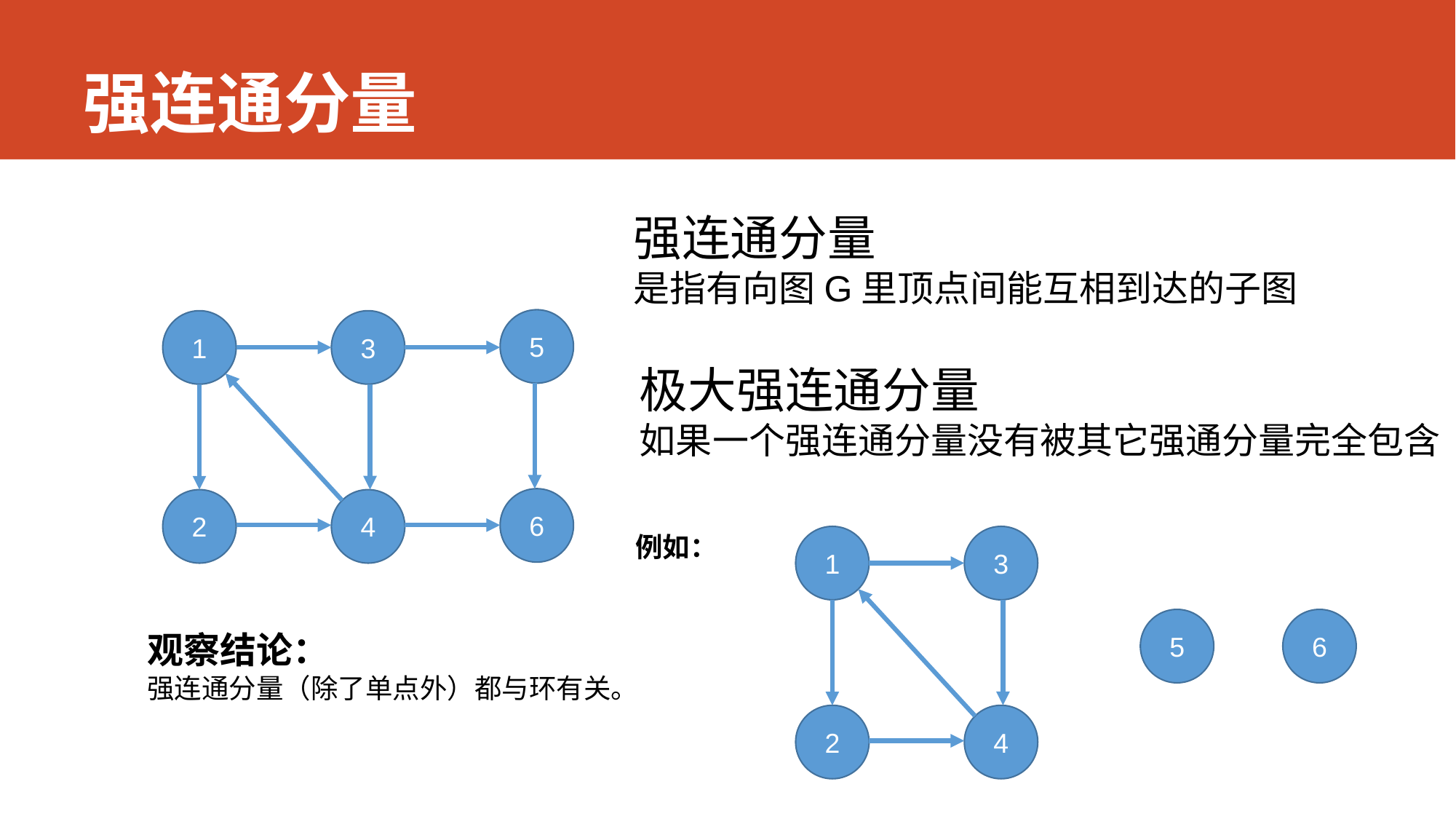

# 强连通分量
强连通分量
是指有向图G里顶点间能互相到达的子图
5
1
3
极大强连通分量
如果一个强连通分量没有被其它强通分量完全包含
6
2
4
例如：
1
3
5
6
观察结论：
强连通分量（除了单点外）都与环有关。
2
4